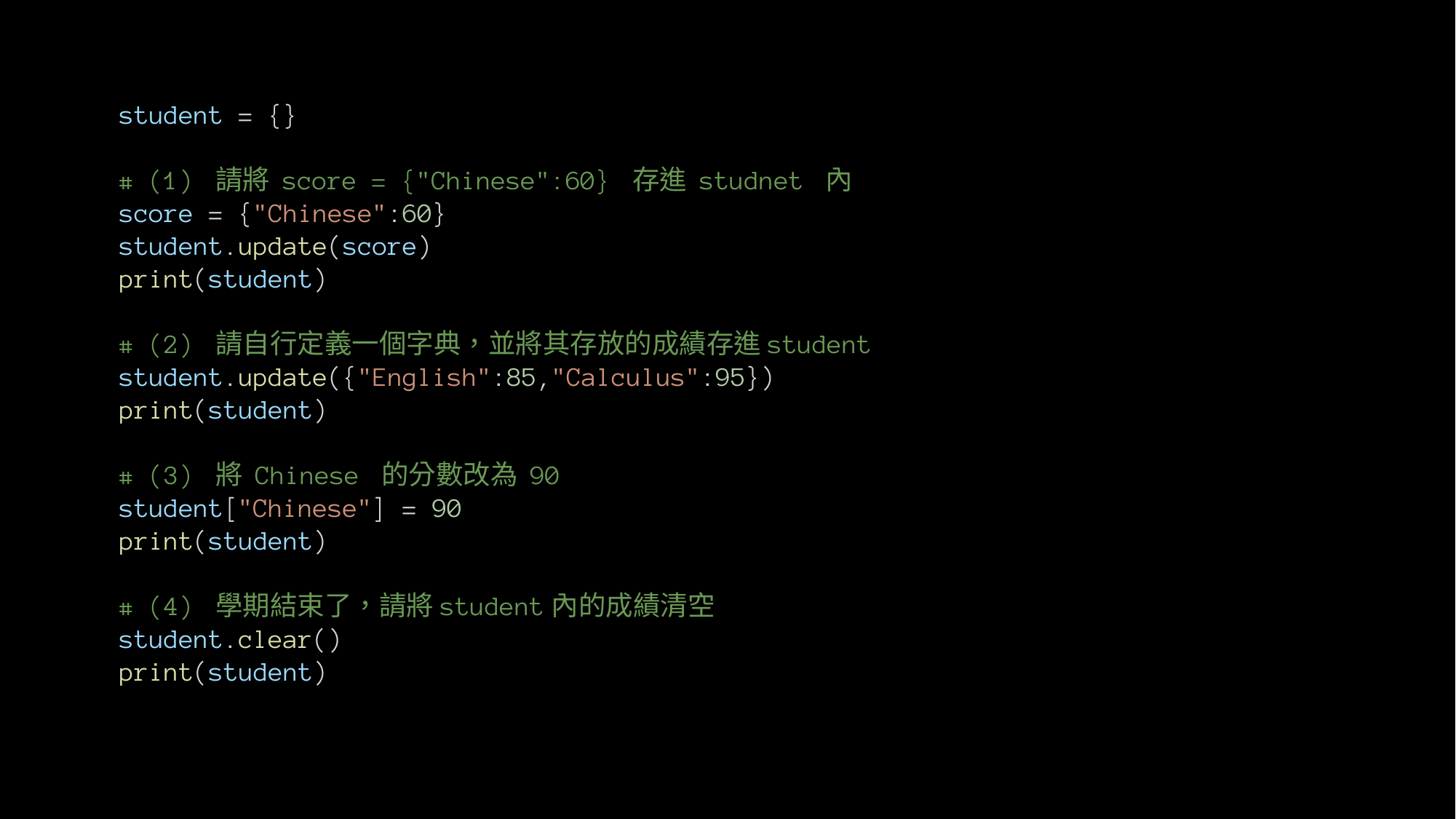

student = {}
# (1) 請將 score = {"Chinese":60} 存進 studnet 內
score = {"Chinese":60}
student.update(score)
print(student)
# (2) 請自行定義一個字典，並將其存放的成績存進student
student.update({"English":85,"Calculus":95})
print(student)
# (3) 將 Chinese 的分數改為 90
student["Chinese"] = 90
print(student)
# (4) 學期結束了，請將student內的成績清空
student.clear()
print(student)